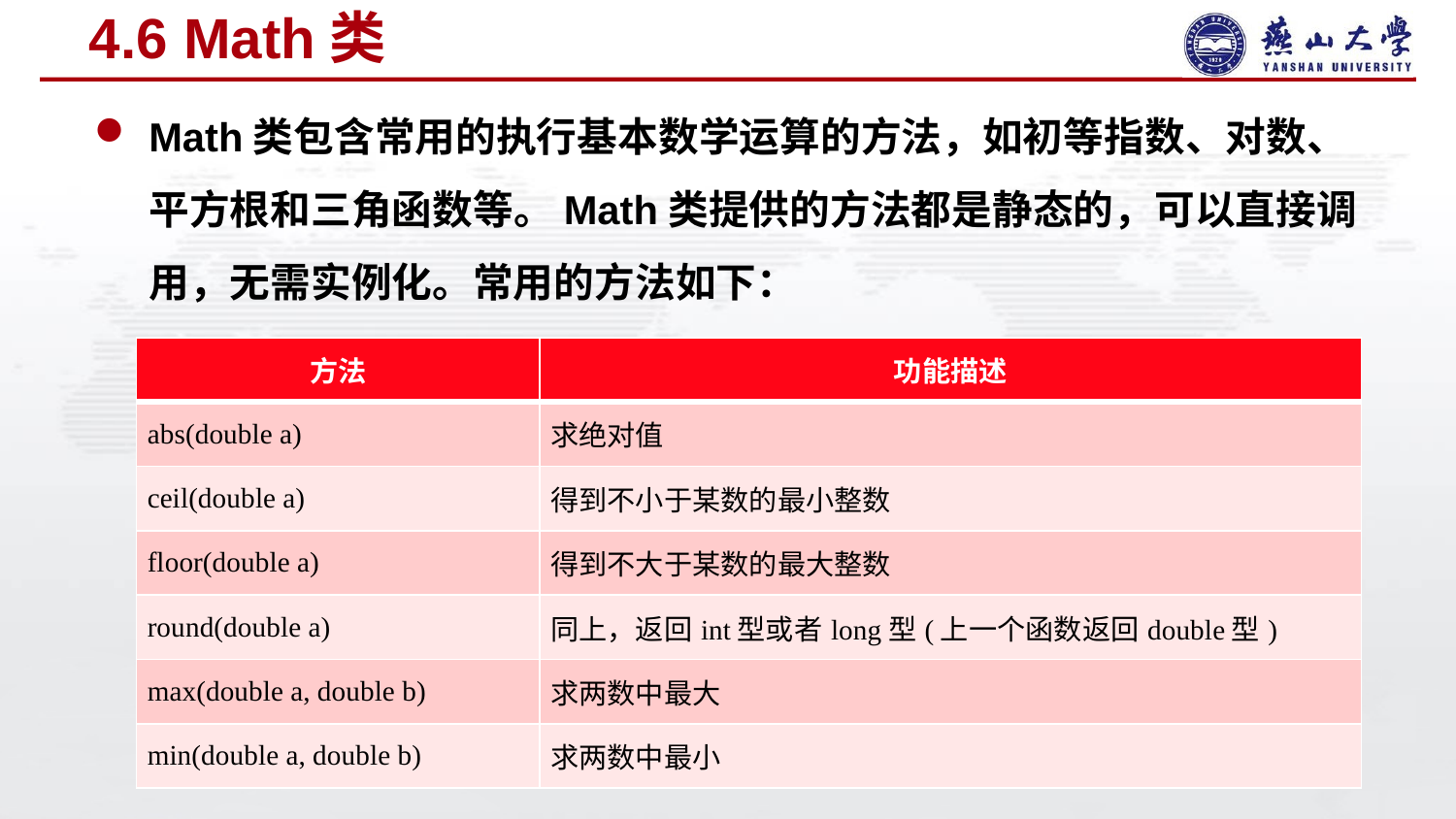

# 4.6 Math类
Math类包含常用的执行基本数学运算的方法，如初等指数、对数、平方根和三角函数等。Math类提供的方法都是静态的，可以直接调用，无需实例化。常用的方法如下：

| 方法 | 功能描述 |
| --- | --- |
| abs(double a) | 求绝对值 |
| ceil(double a) | 得到不小于某数的最小整数 |
| floor(double a) | 得到不大于某数的最大整数 |
| round(double a) | 同上，返回int型或者long型(上一个函数返回double型) |
| max(double a, double b) | 求两数中最大 |
| min(double a, double b) | 求两数中最小 |